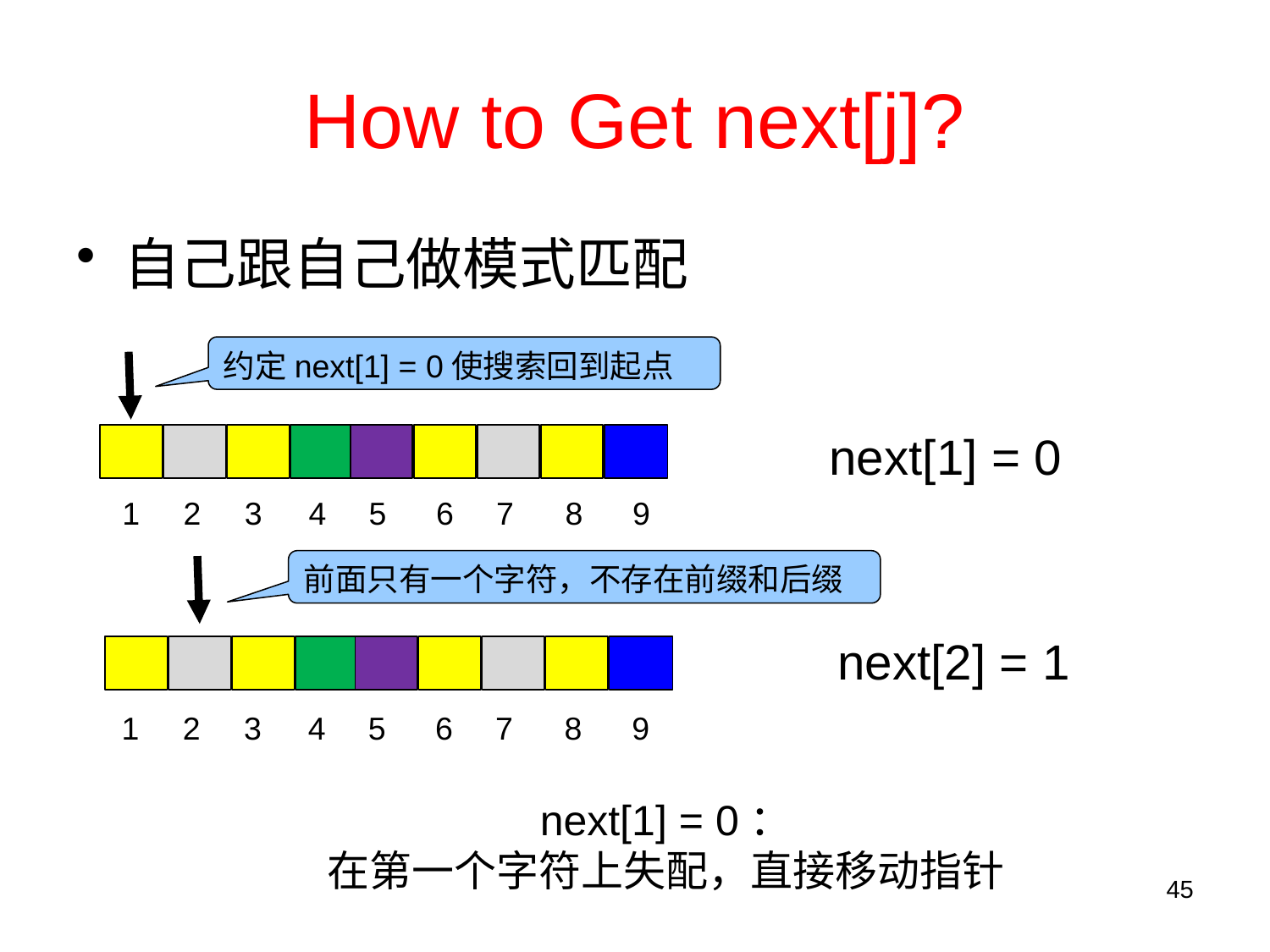

# How to Get next[j]?
自己跟自己做模式匹配
约定next[1] = 0使搜索回到起点
next[1] = 0

1
2
3
4
5
6
7
8
9
前面只有一个字符，不存在前缀和后缀
next[2] = 1

1
2
3
4
5
6
7
8
9
next[1] = 0：
在第一个字符上失配，直接移动指针
45